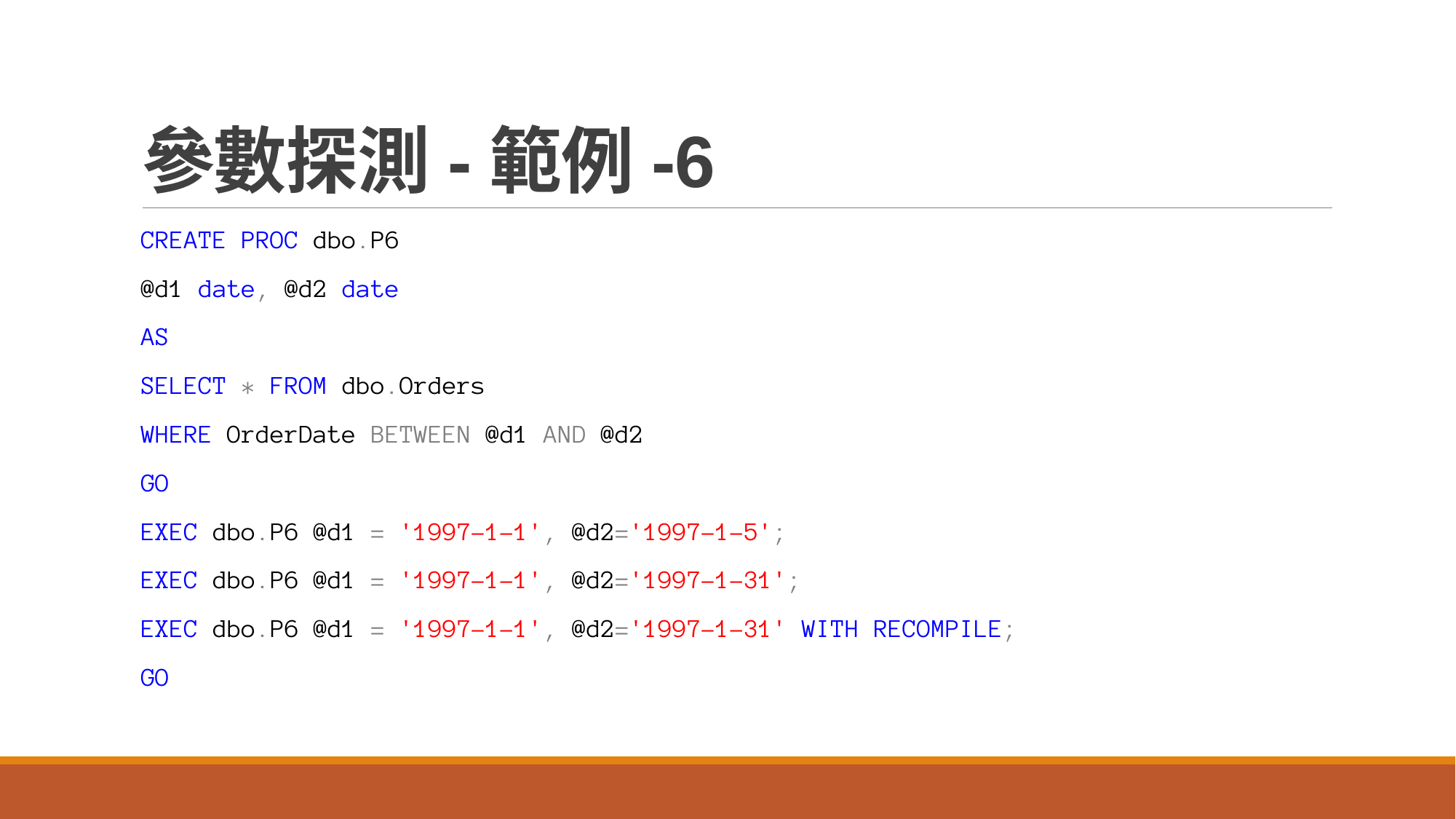

# 參數探測-範例-6
CREATE PROC dbo.P6
@d1 date, @d2 date
AS
SELECT * FROM dbo.Orders
WHERE OrderDate BETWEEN @d1 AND @d2
GO
EXEC dbo.P6 @d1 = '1997-1-1', @d2='1997-1-5';
EXEC dbo.P6 @d1 = '1997-1-1', @d2='1997-1-31';
EXEC dbo.P6 @d1 = '1997-1-1', @d2='1997-1-31' WITH RECOMPILE;
GO